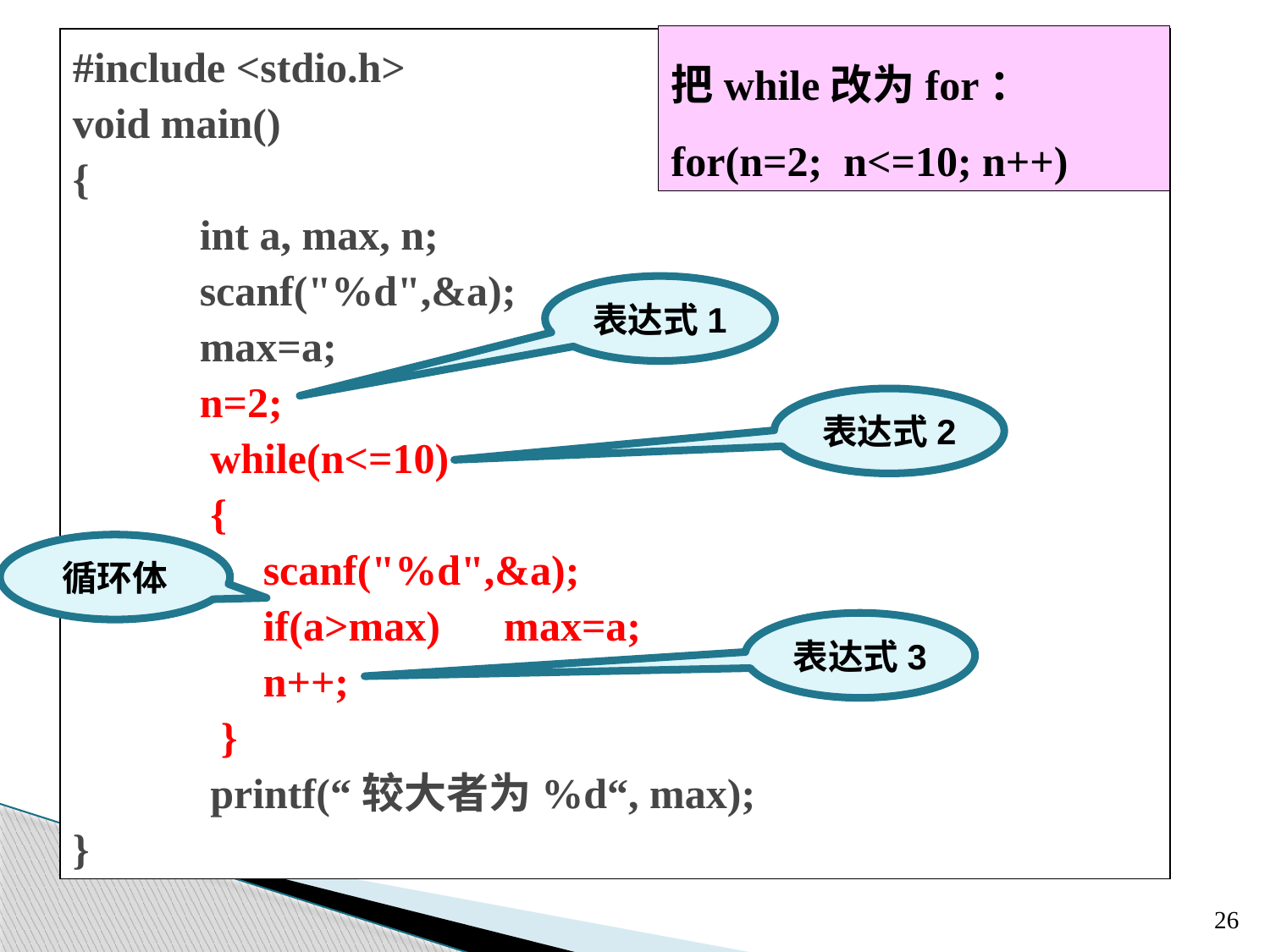

例5.6 求十个数的较大者。
#include <stdio.h>
void main()
{
	int a, max, n;
	scanf("%d",&a);
            max=a;
            n=2;
	 while(n<=10)
             {
                  scanf("%d",&a);
                  if(a>max)      max=a;
                  n++;
              }
             printf(“较大者为%d“, max);
}
把while改为for：
for(n=2;  n<=10; n++)
表达式1
表达式2
循环体
表达式3
26